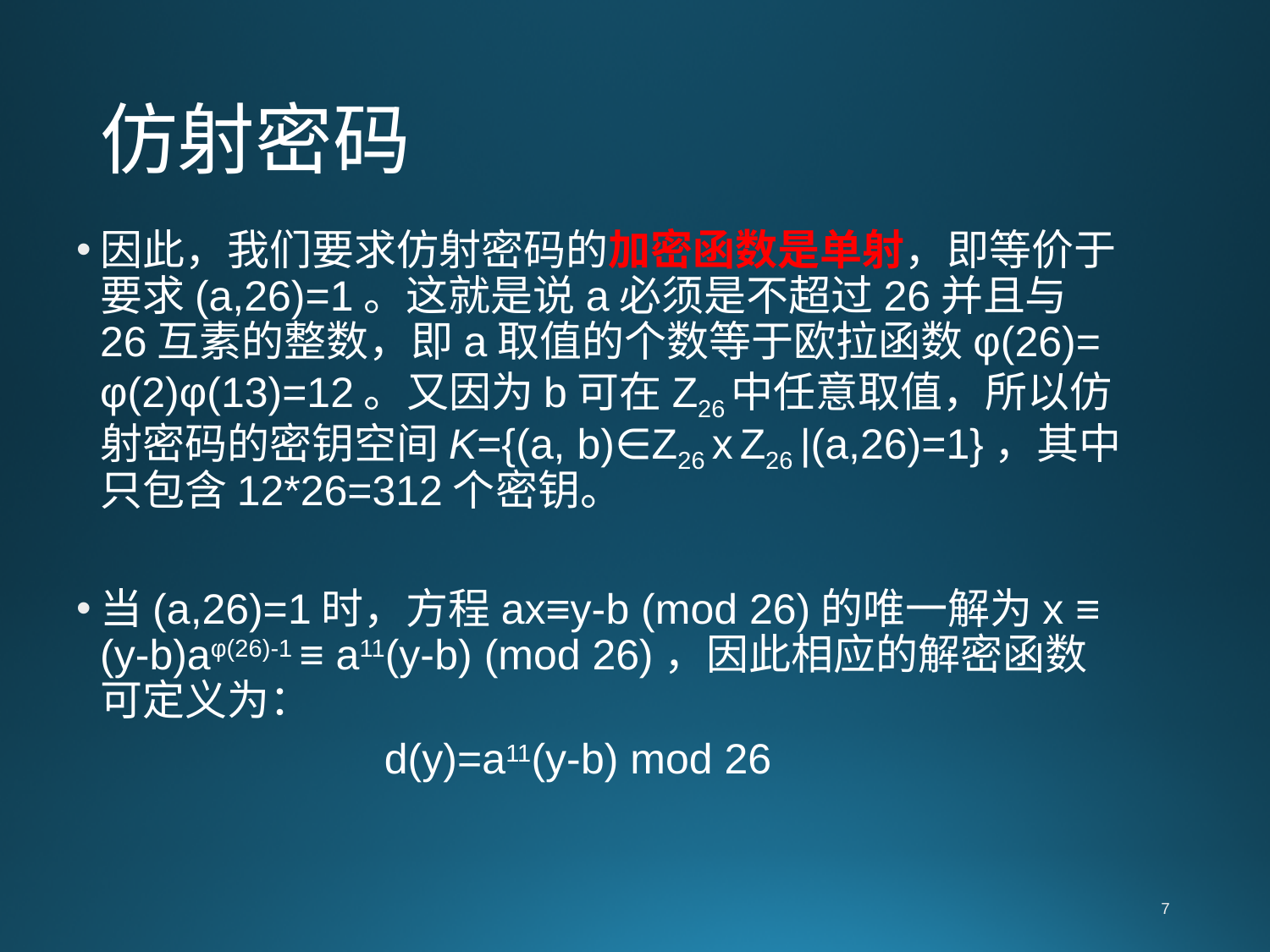

# 仿射密码
因此，我们要求仿射密码的加密函数是单射，即等价于要求(a,26)=1。这就是说a必须是不超过26并且与26互素的整数，即a取值的个数等于欧拉函数φ(26)= φ(2)φ(13)=12。又因为b可在Z26中任意取值，所以仿射密码的密钥空间K={(a, b)∈Z26 x Z26 |(a,26)=1}，其中只包含12*26=312个密钥。

当(a,26)=1时，方程ax≡y-b (mod 26)的唯一解为x ≡ (y-b)aφ(26)-1 ≡ a11(y-b) (mod 26)，因此相应的解密函数可定义为：
                          d(y)=a11(y-b) mod 26

7